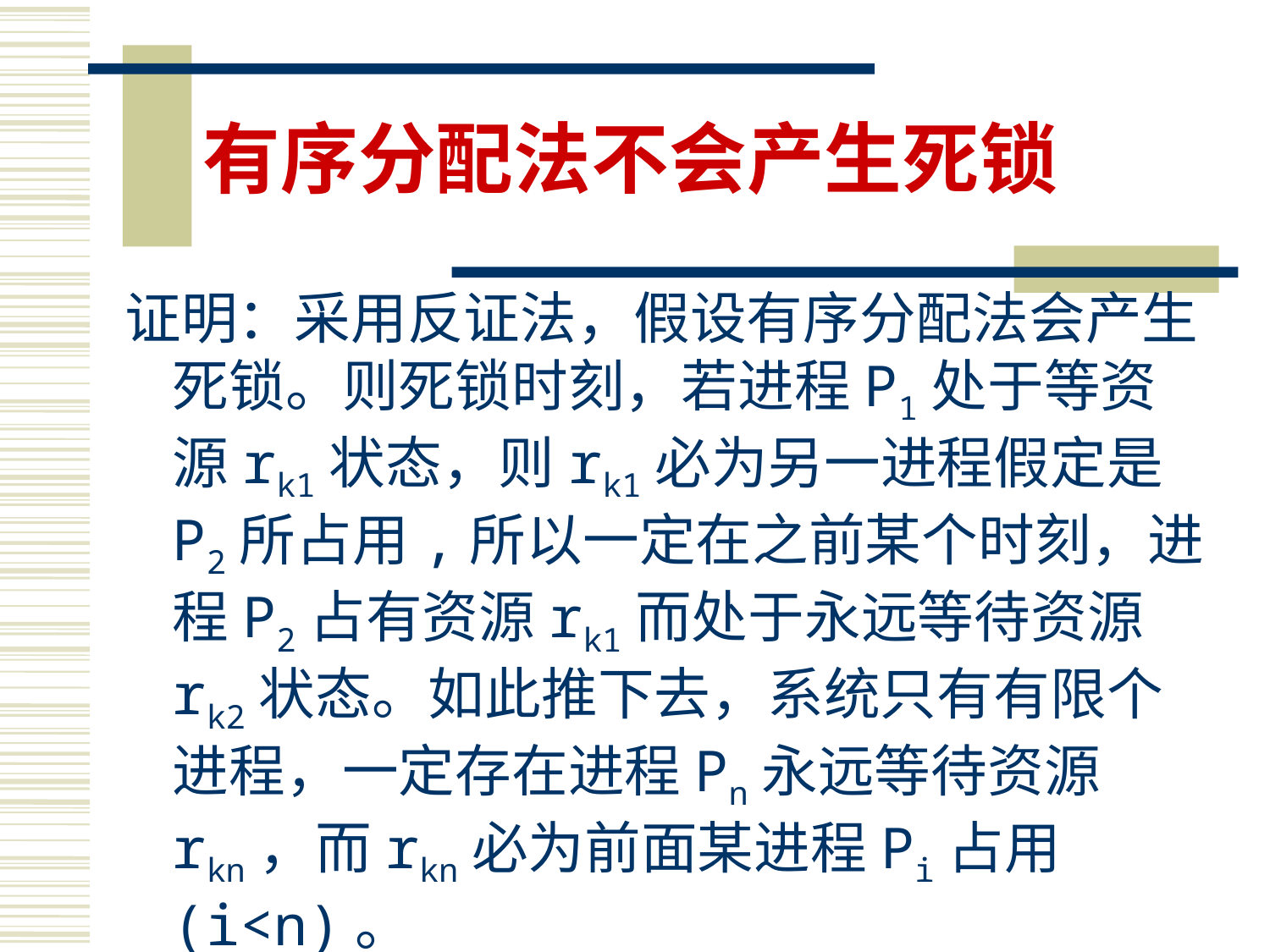

# 有序分配法不会产生死锁
证明：采用反证法，假设有序分配法会产生死锁。则死锁时刻，若进程P1处于等资源rk1状态，则rk1必为另一进程假定是P2所占用,所以一定在之前某个时刻，进程P2占有资源rk1而处于永远等待资源rk2状态。如此推下去，系统只有有限个进程，一定存在进程Pn永远等待资源rkn，而rkn必为前面某进程Pi占用(i<n)。